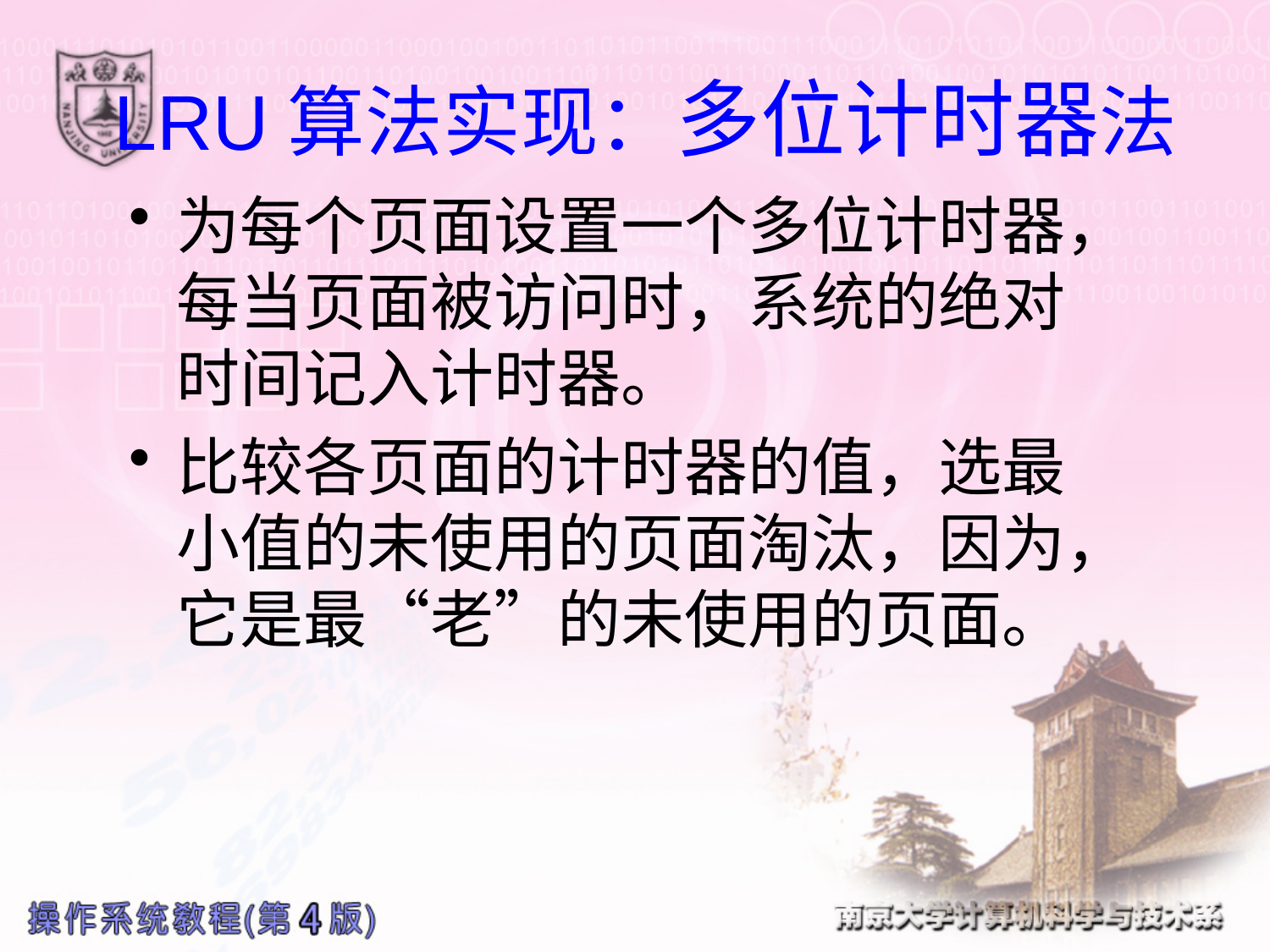

# LRU算法实现：多位计时器法
为每个页面设置一个多位计时器，每当页面被访问时，系统的绝对时间记入计时器。
比较各页面的计时器的值，选最小值的未使用的页面淘汰，因为，它是最“老”的未使用的页面。